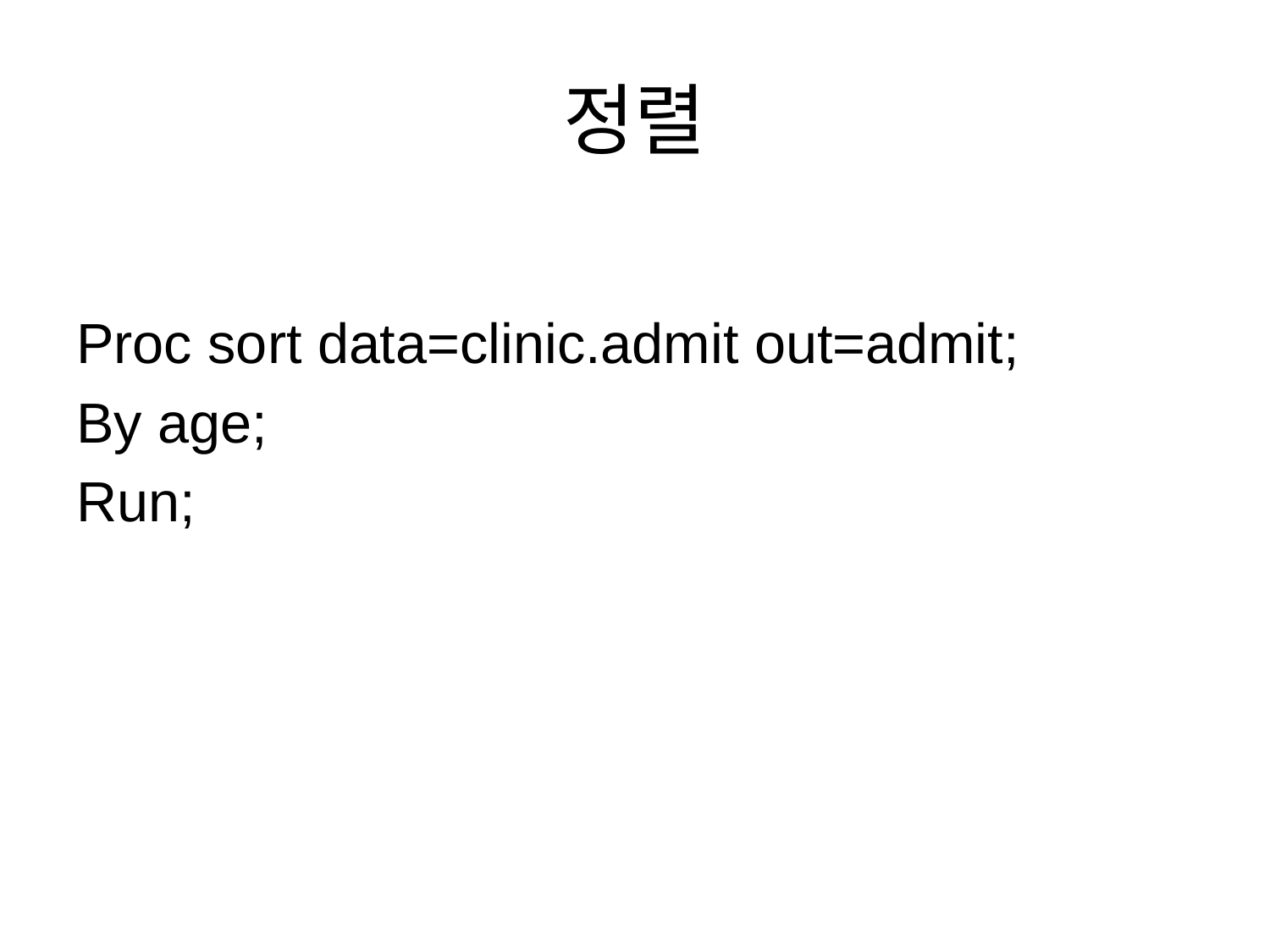

# 정렬

Proc sort data=clinic.admit out=admit;
By age;
Run;